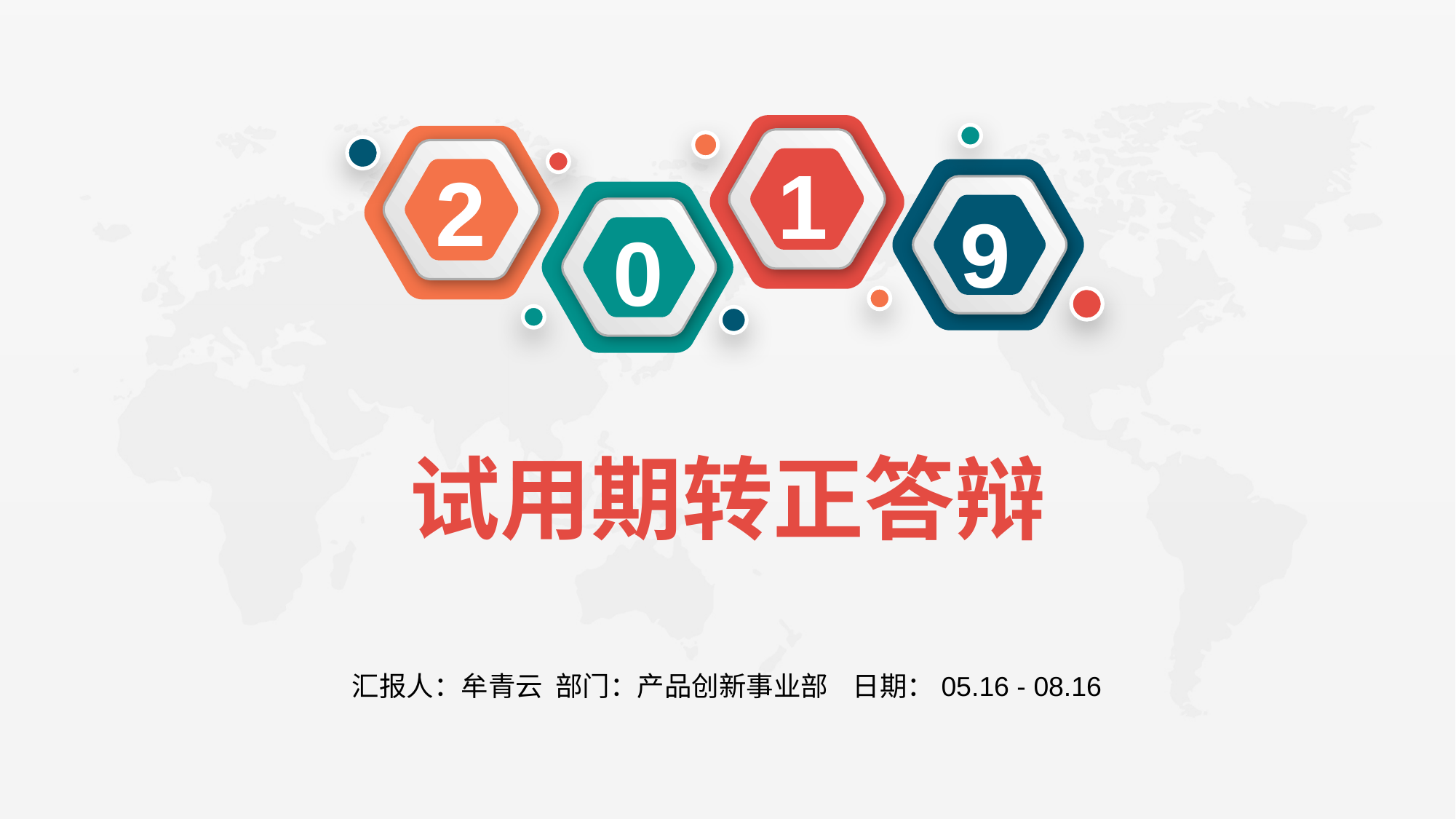

1
2

9
0

试用期转正答辩

汇报人：牟青云  部门：产品创新事业部    日期：05.16 - 08.16